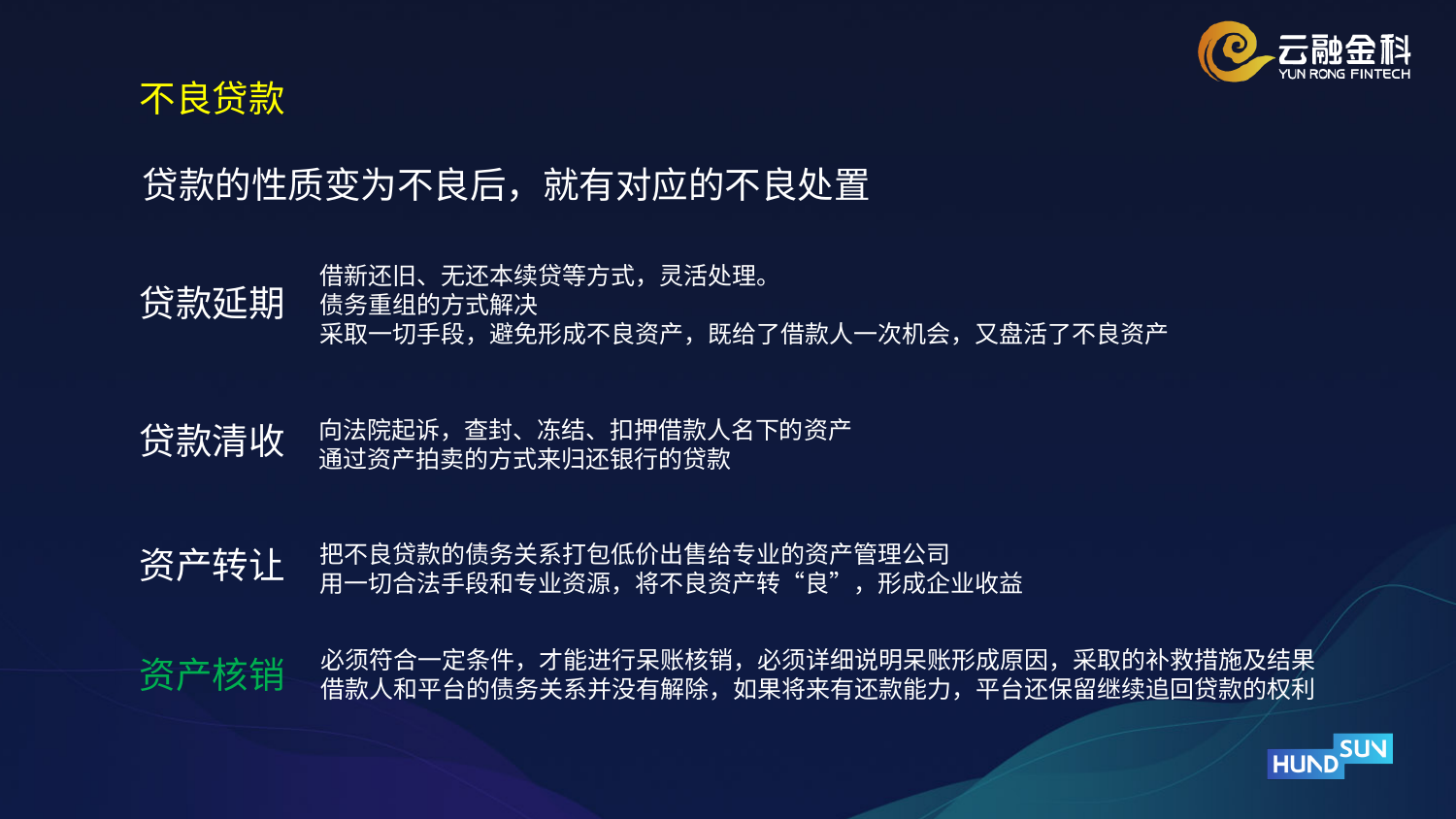

不良贷款
贷款的性质变为不良后，就有对应的不良处置
借新还旧、无还本续贷等方式，灵活处理。
债务重组的方式解决
采取一切手段，避免形成不良资产，既给了借款人一次机会，又盘活了不良资产
贷款延期
向法院起诉，查封、冻结、扣押借款人名下的资产
通过资产拍卖的方式来归还银行的贷款
贷款清收
把不良贷款的债务关系打包低价出售给专业的资产管理公司
用一切合法手段和专业资源，将不良资产转“良”，形成企业收益
资产转让
必须符合一定条件，才能进行呆账核销，必须详细说明呆账形成原因，采取的补救措施及结果
借款人和平台的债务关系并没有解除，如果将来有还款能力，平台还保留继续追回贷款的权利
资产核销